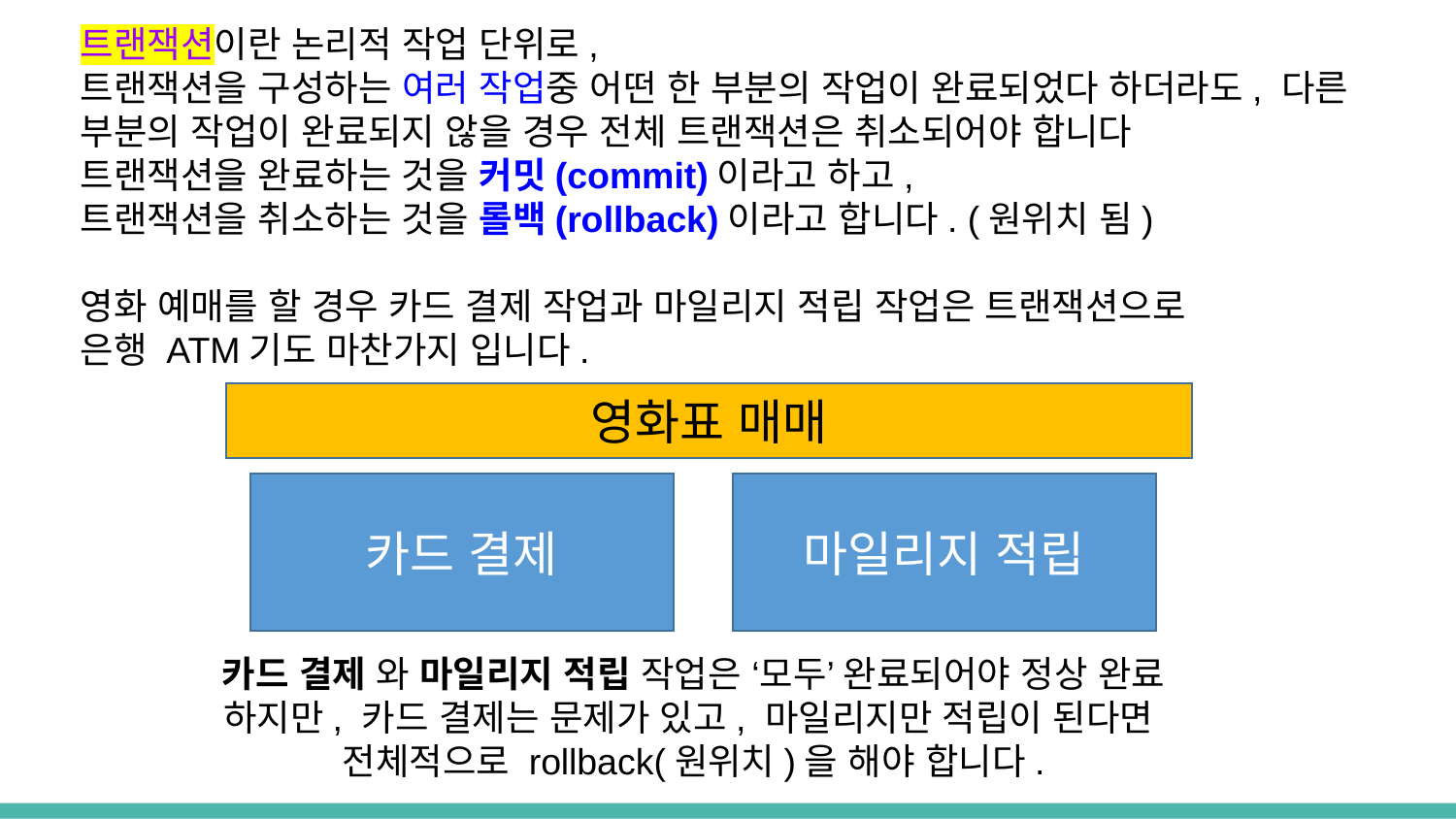

트랜잭션이란 논리적 작업 단위로,
트랜잭션을 구성하는 여러 작업중 어떤 한 부분의 작업이 완료되었다 하더라도, 다른 부분의 작업이 완료되지 않을 경우 전체 트랜잭션은 취소되어야 합니다
트랜잭션을 완료하는 것을 커밋(commit)이라고 하고,
트랜잭션을 취소하는 것을 롤백(rollback)이라고 합니다. (원위치 됨)
영화 예매를 할 경우 카드 결제 작업과 마일리지 적립 작업은 트랜잭션으로
은행 ATM기도 마찬가지 입니다.
영화표 매매
카드 결제
마일리지 적립
카드 결제 와 마일리지 적립 작업은 ‘모두’ 완료되어야 정상 완료
하지만, 카드 결제는 문제가 있고, 마일리지만 적립이 된다면
전체적으로 rollback(원위치)을 해야 합니다.